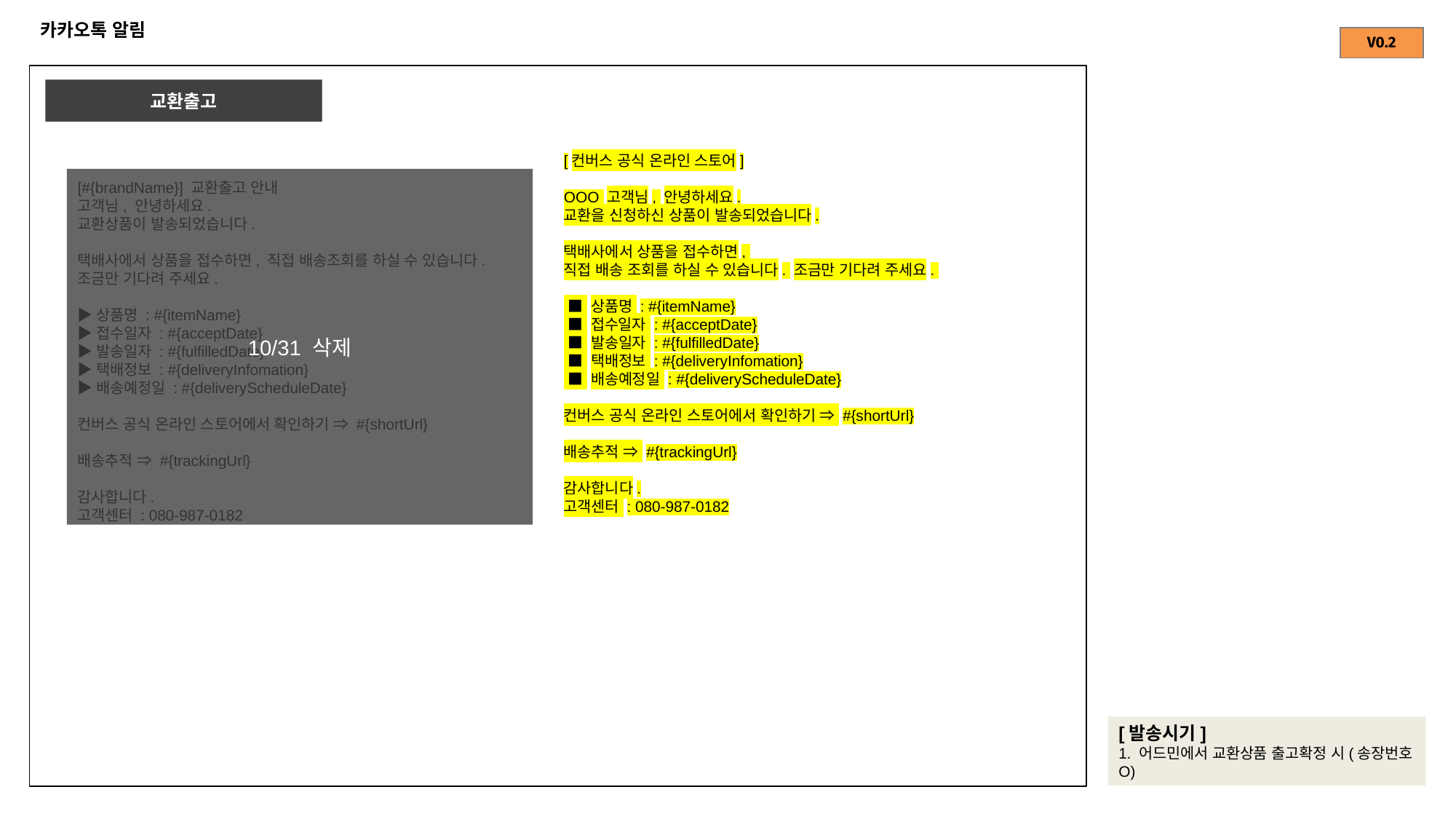

# 카카오톡 알림
| V0.2 |
| --- |

교환출고
[컨버스 공식 온라인 스토어]

OOO 고객님, 안녕하세요.
교환을 신청하신 상품이 발송되었습니다.

택배사에서 상품을 접수하면,
직접 배송 조회를 하실 수 있습니다. 조금만 기다려 주세요.

 ■ 상품명 : #{itemName}
 ■ 접수일자 : #{acceptDate}
 ■ 발송일자 : #{fulfilledDate}
 ■ 택배정보 : #{deliveryInfomation}
 ■ 배송예정일 : #{deliveryScheduleDate}

컨버스 공식 온라인 스토어에서 확인하기 ⇒ #{shortUrl}

배송추적 ⇒ #{trackingUrl}

감사합니다.
고객센터 : 080-987-0182
10/31 삭제
[#{brandName}] 교환출고 안내
고객님, 안녕하세요.
교환상품이 발송되었습니다.

택배사에서 상품을 접수하면, 직접 배송조회를 하실 수 있습니다. 조금만 기다려 주세요.

▶상품명 : #{itemName}
▶접수일자 : #{acceptDate}
▶발송일자 : #{fulfilledDate}
▶택배정보 : #{deliveryInfomation}
▶배송예정일 : #{deliveryScheduleDate}

컨버스 공식 온라인 스토어에서 확인하기 ⇒ #{shortUrl}

배송추적 ⇒ #{trackingUrl}

감사합니다.
고객센터 : 080-987-0182
[발송시기]
1. 어드민에서 교환상품 출고확정 시(송장번호 O)